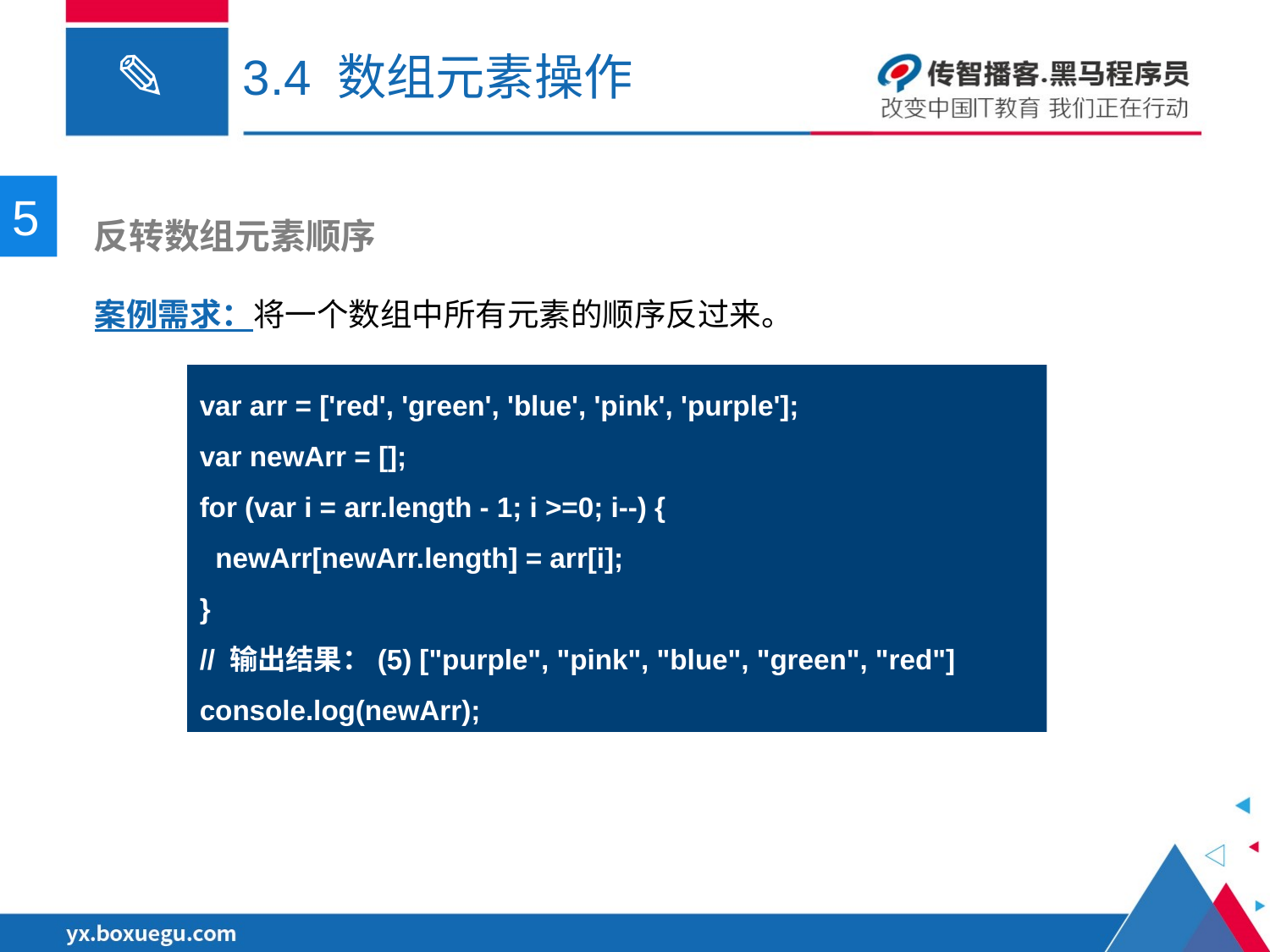

# 3.4 数组元素操作

5
  反转数组元素顺序
案例需求：将一个数组中所有元素的顺序反过来。
var arr = ['red', 'green', 'blue', 'pink', 'purple'];
var newArr = [];
for (var i = arr.length - 1; i >=0; i--) {
  newArr[newArr.length] = arr[i];
}
// 输出结果：(5) ["purple", "pink", "blue", "green", "red"]
console.log(newArr);